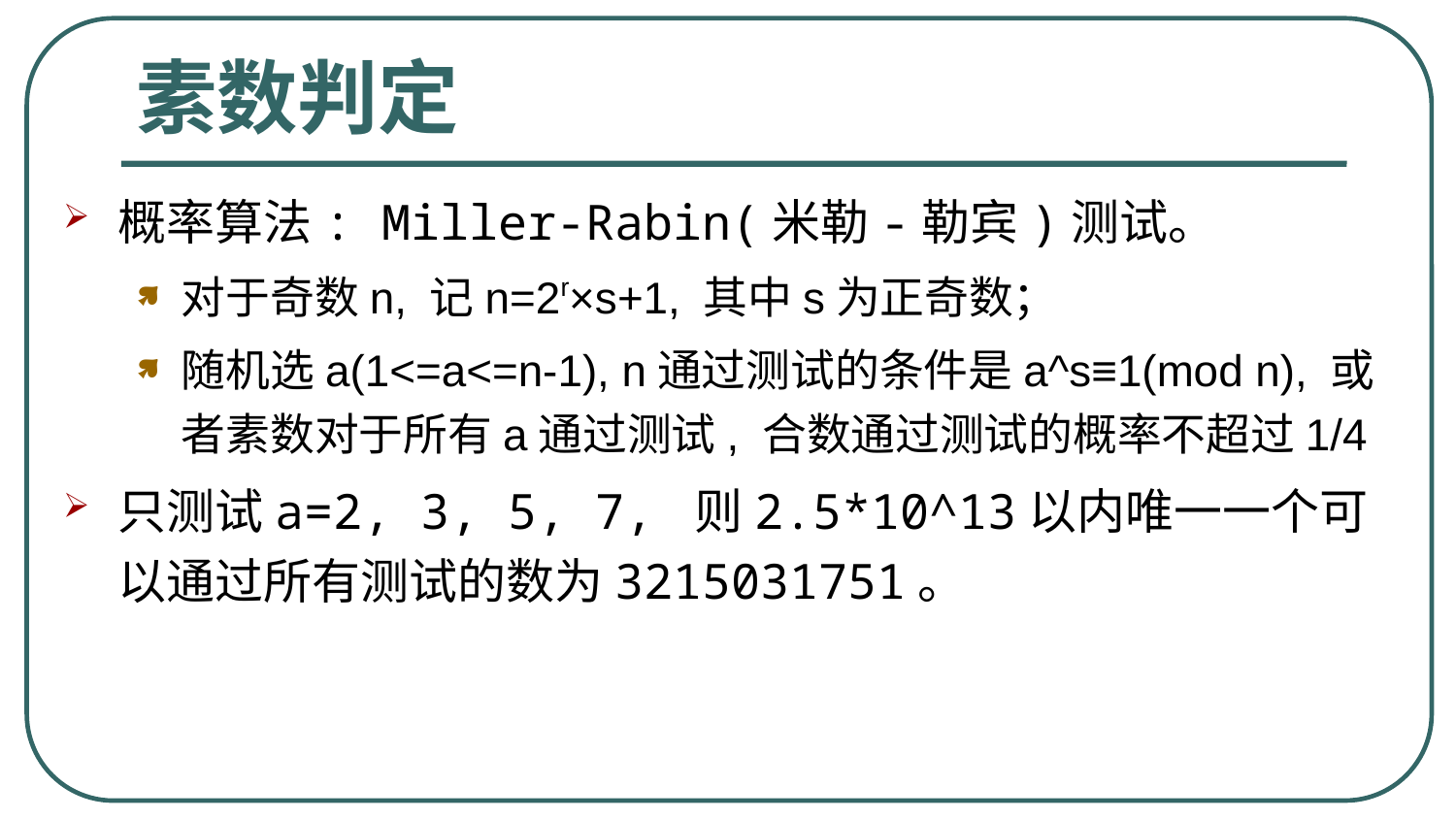

# 素数判定
概率算法: Miller-Rabin(米勒-勒宾)测试。
对于奇数n, 记n=2r×s+1, 其中s为正奇数；
随机选a(1<=a<=n-1), n通过测试的条件是a^s≡1(mod n), 或者素数对于所有a通过测试, 合数通过测试的概率不超过1/4
只测试a=2, 3, 5, 7, 则2.5*10^13以内唯一一个可以通过所有测试的数为3215031751。